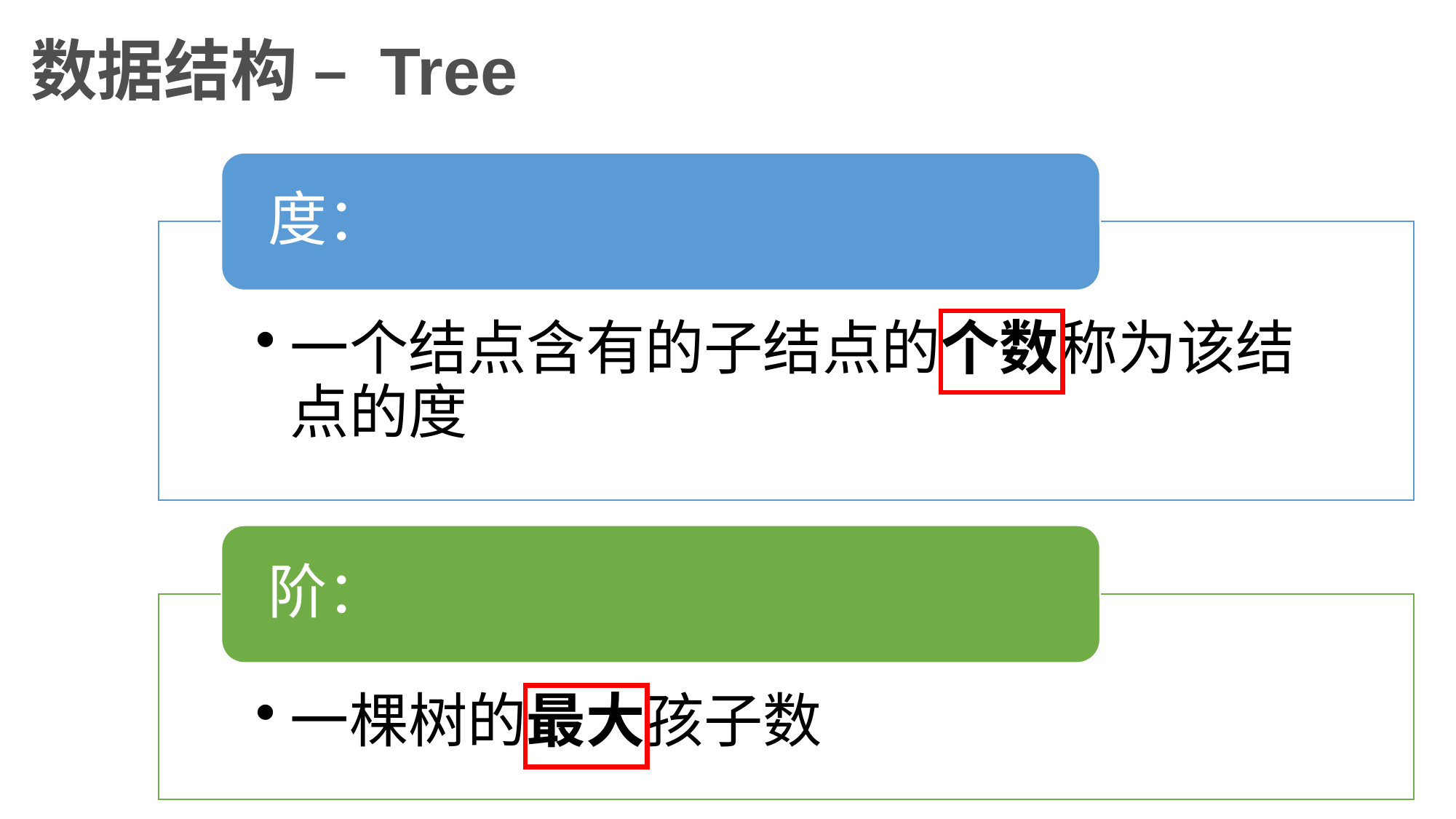

# 数据结构 – Tree
一个结点含有的子结点的个数称为该结点的度
度：
一棵树的最大孩子数
阶：